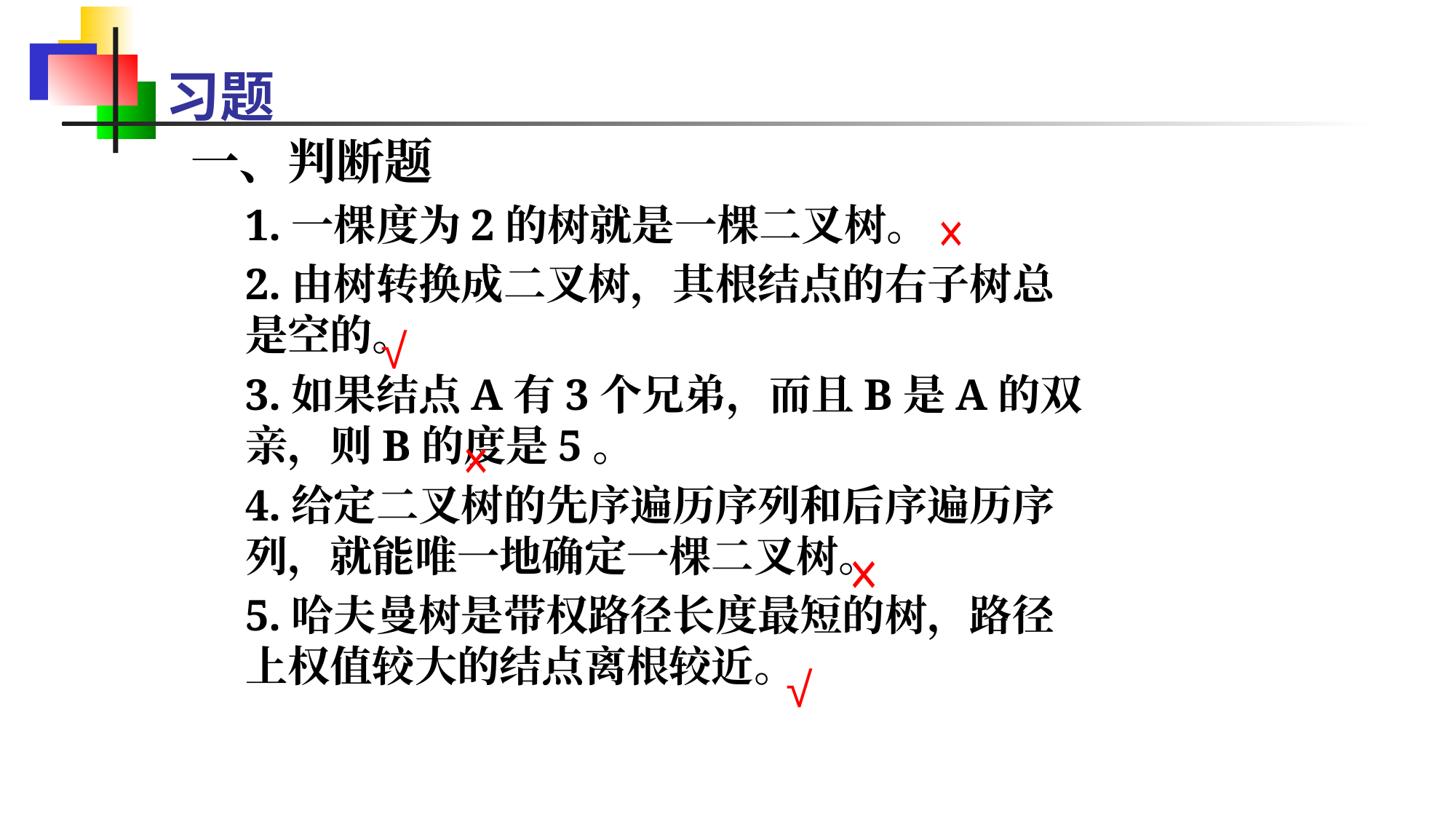

# 习题
一、判断题
1.一棵度为2的树就是一棵二叉树。
2.由树转换成二叉树，其根结点的右子树总是空的。
3.如果结点A有3个兄弟，而且B是A的双亲，则B的度是5。
4.给定二叉树的先序遍历序列和后序遍历序列，就能唯一地确定一棵二叉树。
5.哈夫曼树是带权路径长度最短的树，路径上权值较大的结点离根较近。
×
√
×
×
√